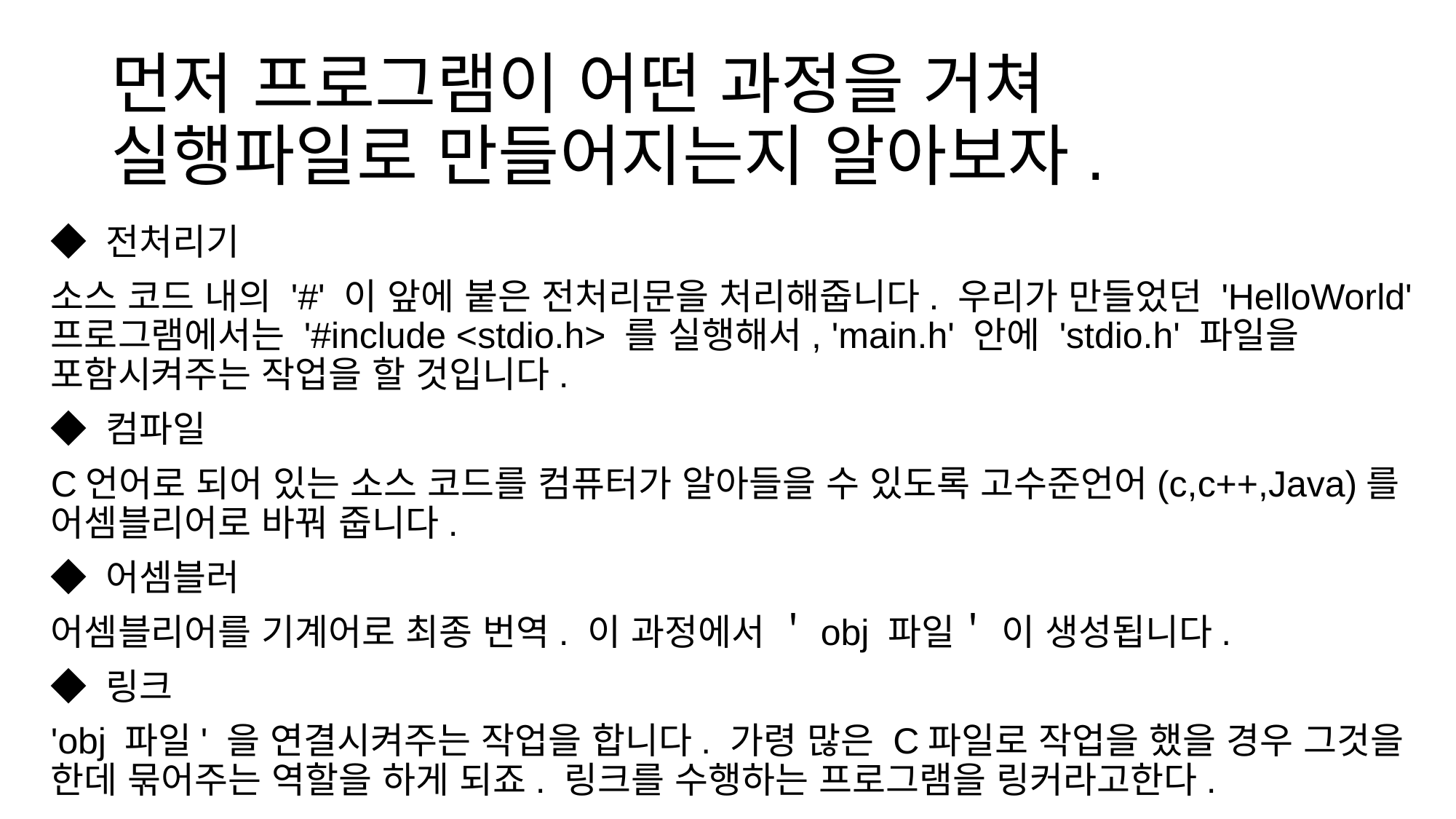

# 먼저 프로그램이 어떤 과정을 거쳐 실행파일로 만들어지는지 알아보자.
◆ 전처리기
소스 코드 내의 '#' 이 앞에 붙은 전처리문을 처리해줍니다. 우리가 만들었던 'HelloWorld' 프로그램에서는 '#include <stdio.h> 를 실행해서, 'main.h' 안에 'stdio.h' 파일을 포함시켜주는 작업을 할 것입니다.
◆ 컴파일
C언어로 되어 있는 소스 코드를 컴퓨터가 알아들을 수 있도록 고수준언어(c,c++,Java)를 어셈블리어로 바꿔 줍니다.
◆ 어셈블러
어셈블리어를 기계어로 최종 번역. 이 과정에서 ＇obj 파일＇ 이 생성됩니다.
◆ 링크
'obj 파일' 을 연결시켜주는 작업을 합니다. 가령 많은 C파일로 작업을 했을 경우 그것을 한데 묶어주는 역할을 하게 되죠. 링크를 수행하는 프로그램을 링커라고한다.